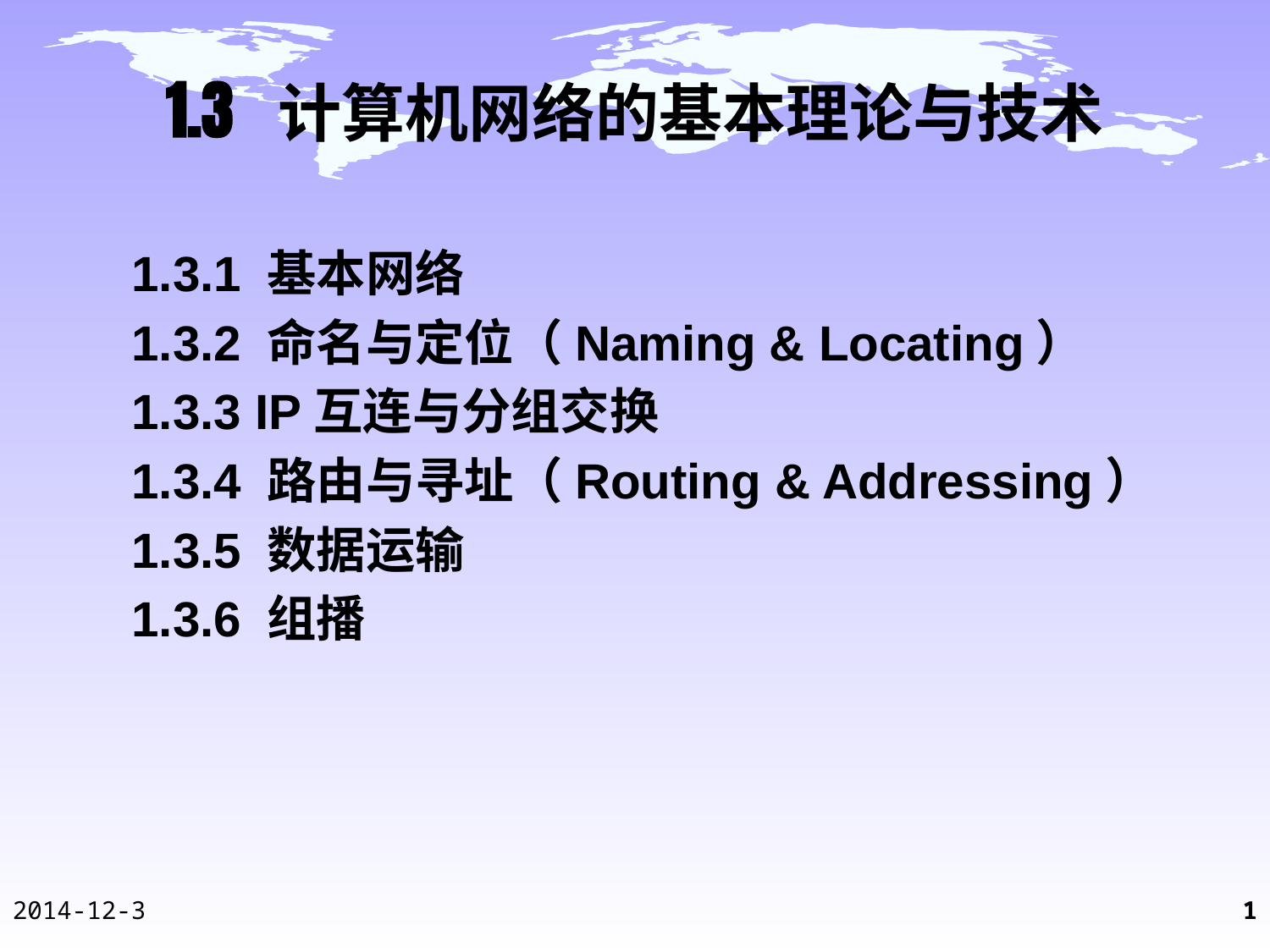

# 1.3  计算机网络的基本理论与技术
1.3.1 基本网络
1.3.2 命名与定位（Naming & Locating）
1.3.3 IP互连与分组交换
1.3.4 路由与寻址（Routing & Addressing）
1.3.5 数据运输
1.3.6 组播
2014-12-3
1